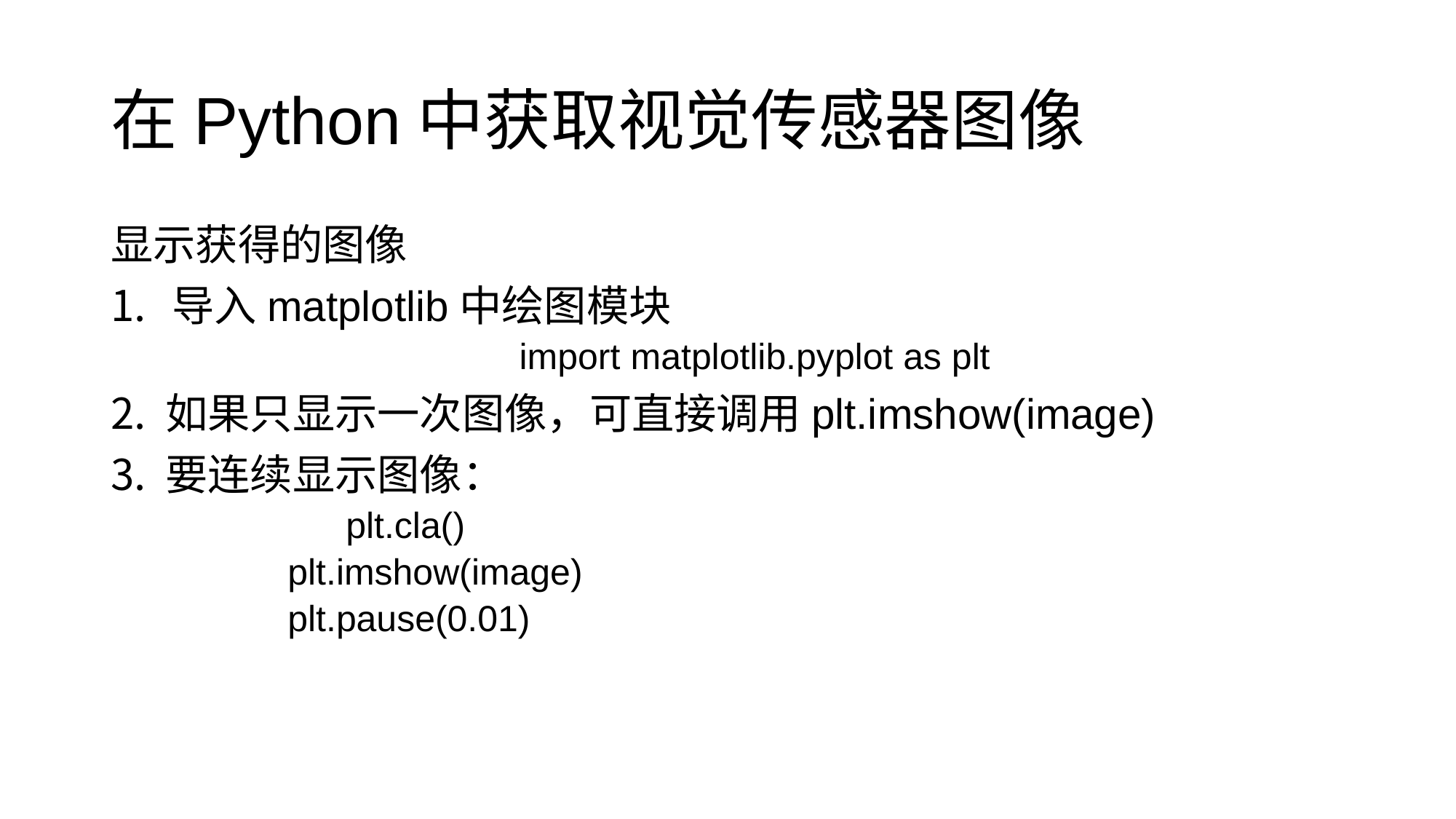

# 在Python中获取视觉传感器图像
显示获得的图像
导入matplotlib中绘图模块
import matplotlib.pyplot as plt
如果只显示一次图像，可直接调用plt.imshow(image)
要连续显示图像：
	       plt.cla()
            plt.imshow(image)
            plt.pause(0.01)